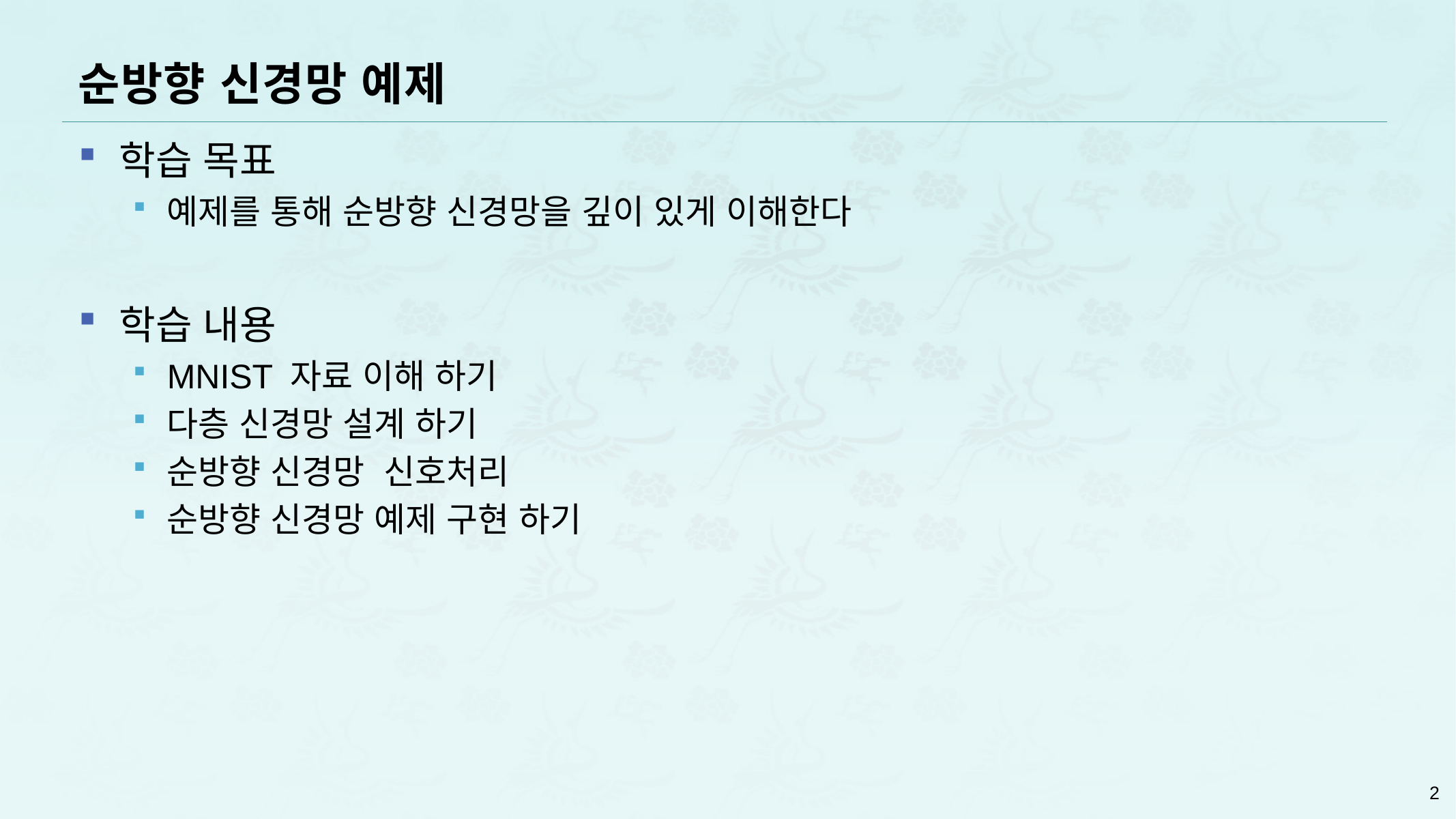

# 순방향 신경망 예제
학습 목표
예제를 통해 순방향 신경망을 깊이 있게 이해한다

학습 내용
MNIST 자료 이해 하기
다층 신경망 설계 하기
순방향 신경망  신호처리
순방향 신경망 예제 구현 하기
2